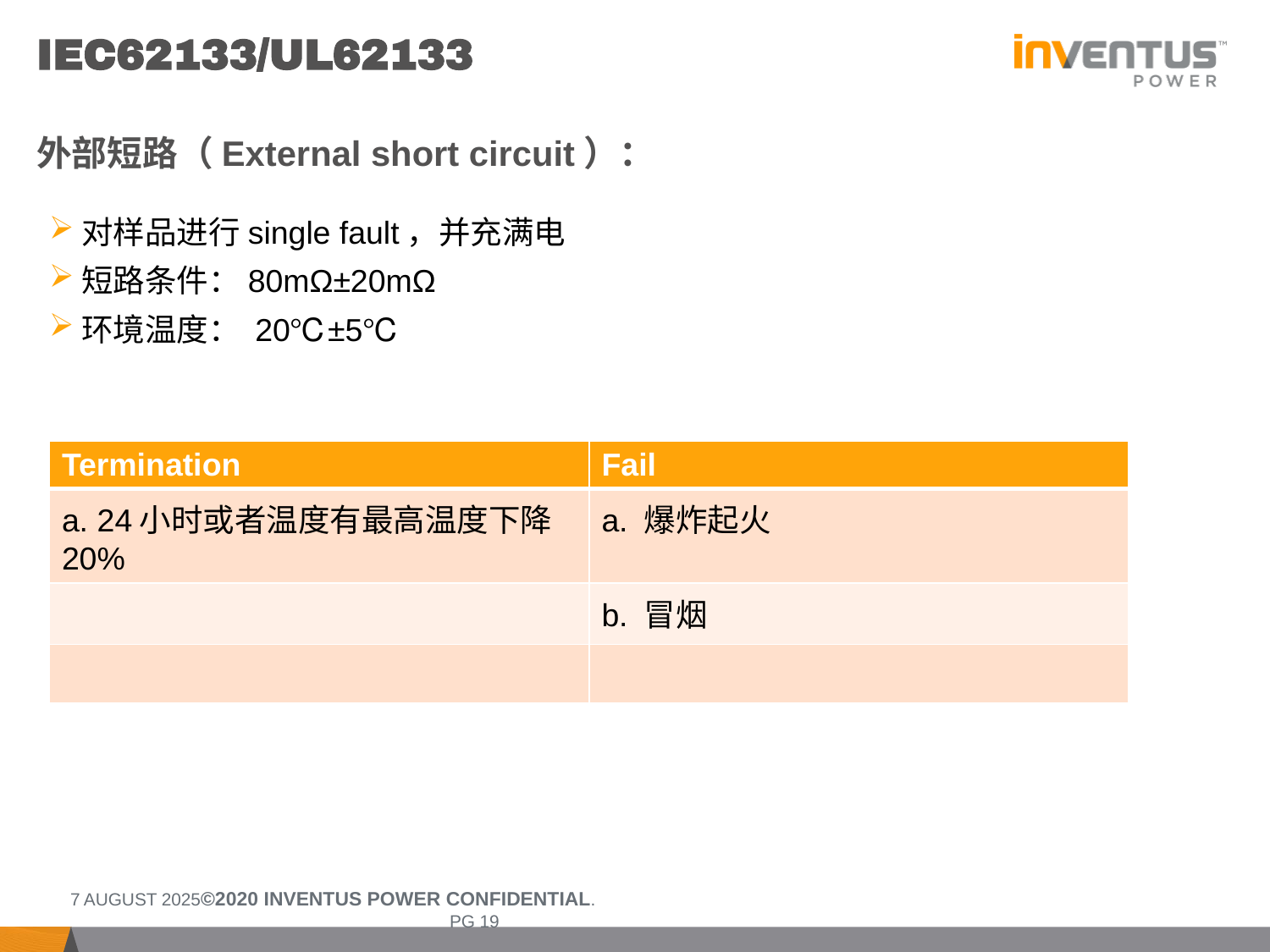

# IEC62133/UL62133
外部短路（External short circuit）：
对样品进行single fault，并充满电
短路条件：80mΩ±20mΩ
环境温度： 20℃±5℃

| Termination | Fail |
| --- | --- |
| a. 24小时或者温度有最高温度下降20% | a. 爆炸起火 |
|  | b. 冒烟 |
|  |  |